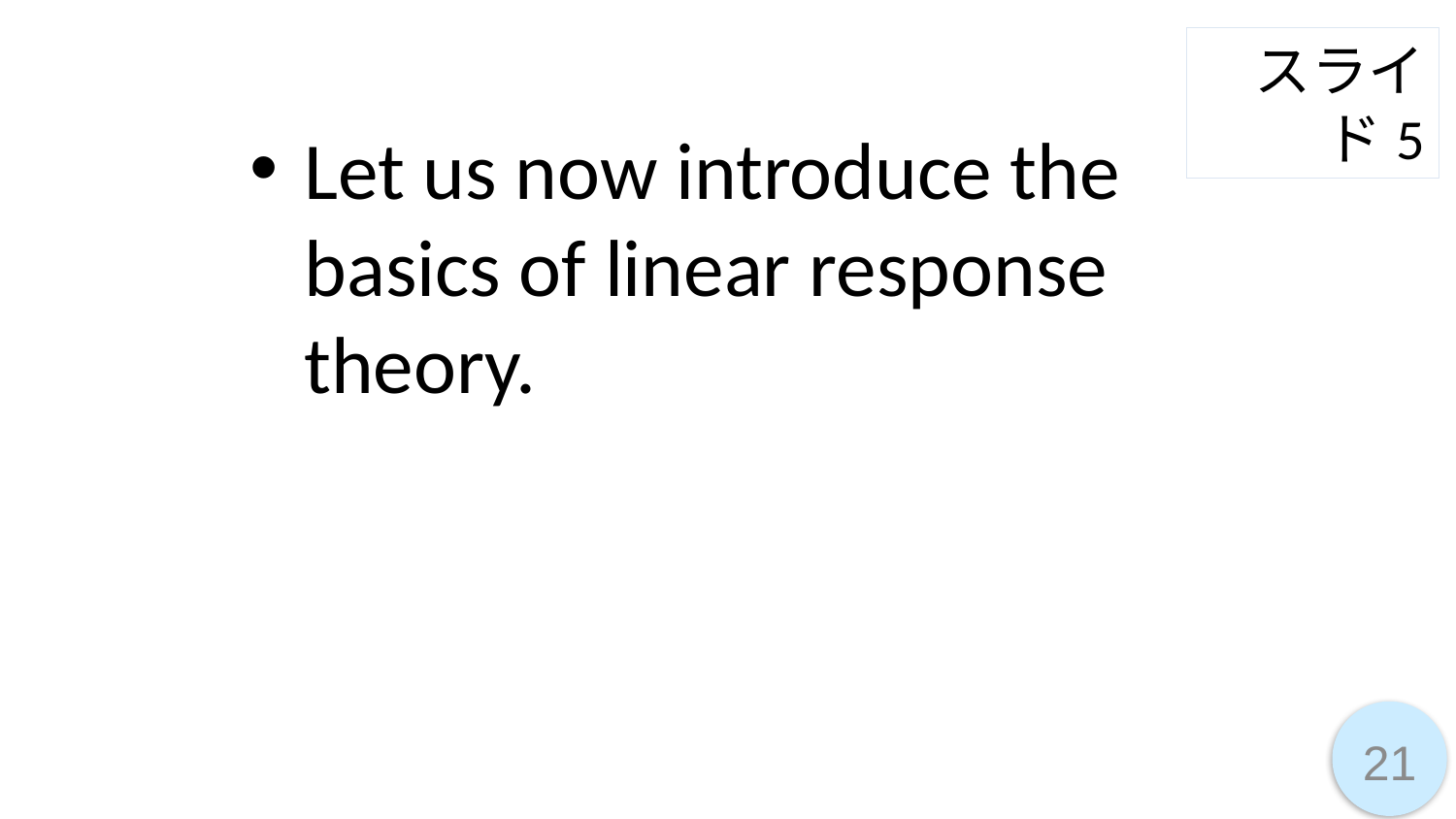

スライド5
Let us now introduce the basics of linear response theory.
21